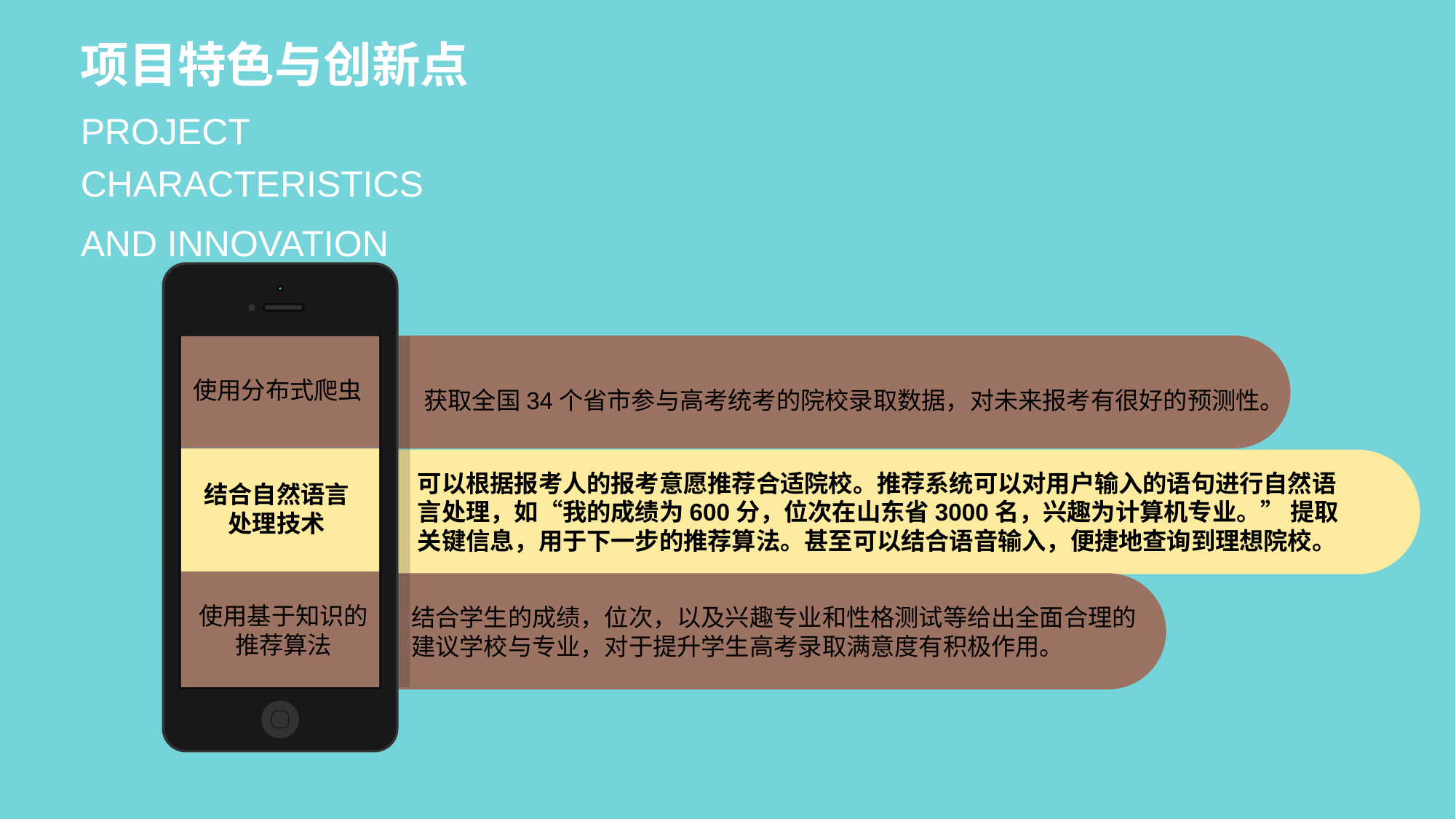

项目特色与创新点
PROJECT CHARACTERISTICS
AND INNOVATION

获取全国34个省市参与高考统考的院校录取数据，对未来报考有很好的预测性。

使用分布式爬虫

可以根据报考人的报考意愿推荐合适院校。推荐系统可以对用户输入的语句进行自然语言处理，如“我的成绩为600分，位次在山东省3000名，兴趣为计算机专业。” 提取关键信息，用于下一步的推荐算法。甚至可以结合语音输入，便捷地查询到理想院校。
结合自然语言
处理技术

结合学生的成绩，位次，以及兴趣专业和性格测试等给出全面合理的建议学校与专业，对于提升学生高考录取满意度有积极作用。
使用基于知识的推荐算法